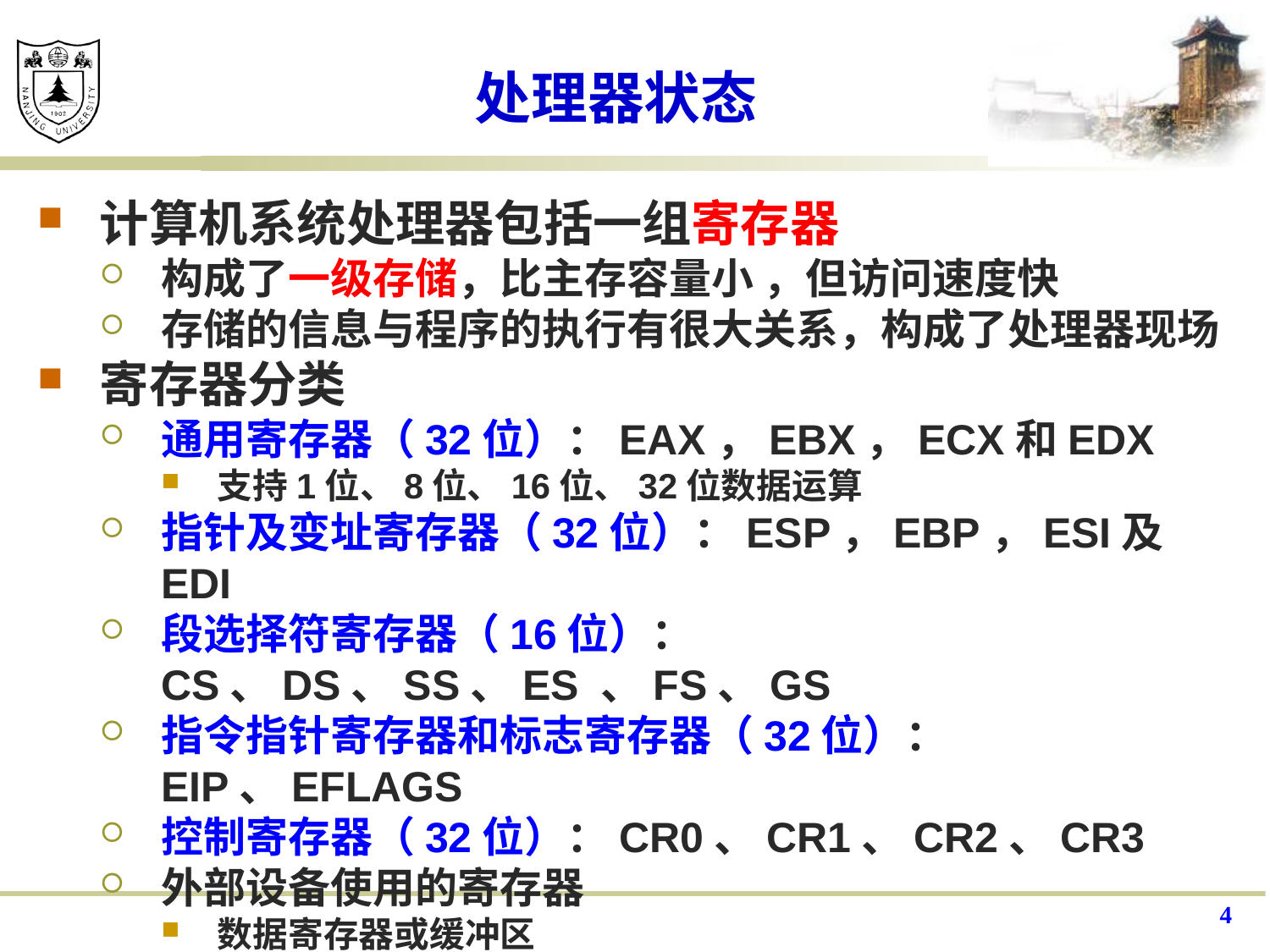

# 处理器状态
计算机系统处理器包括一组寄存器
构成了一级存储，比主存容量小 ，但访问速度快
存储的信息与程序的执行有很大关系，构成了处理器现场
寄存器分类
通用寄存器（32位）：EAX，EBX，ECX和EDX
支持1位、8位、16位、32位数据运算
指针及变址寄存器（32位）：ESP，EBP，ESI及EDI
段选择符寄存器（16位）：CS、DS、SS、ES 、FS、GS
指令指针寄存器和标志寄存器（32位）：EIP、EFLAGS
控制寄存器（32位）：CR0、CR1、CR2、CR3
外部设备使用的寄存器
数据寄存器或缓冲区
状态寄存器
控制寄存器：CPU与传送给外设的控制命令通过控制寄存器发送

4